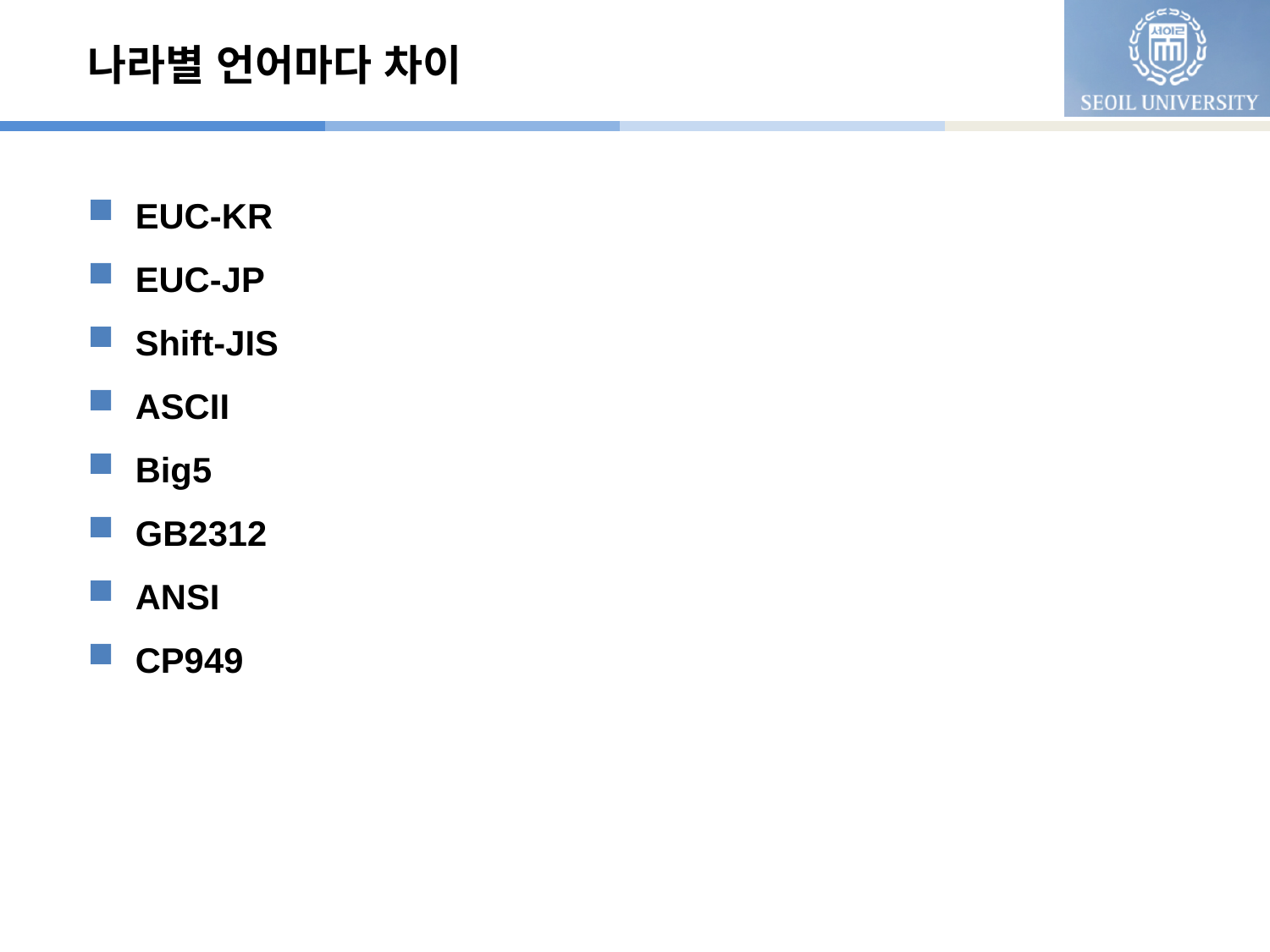

# 나라별 언어마다 차이
EUC-KR
EUC-JP
Shift-JIS
ASCII
Big5
GB2312
ANSI
CP949